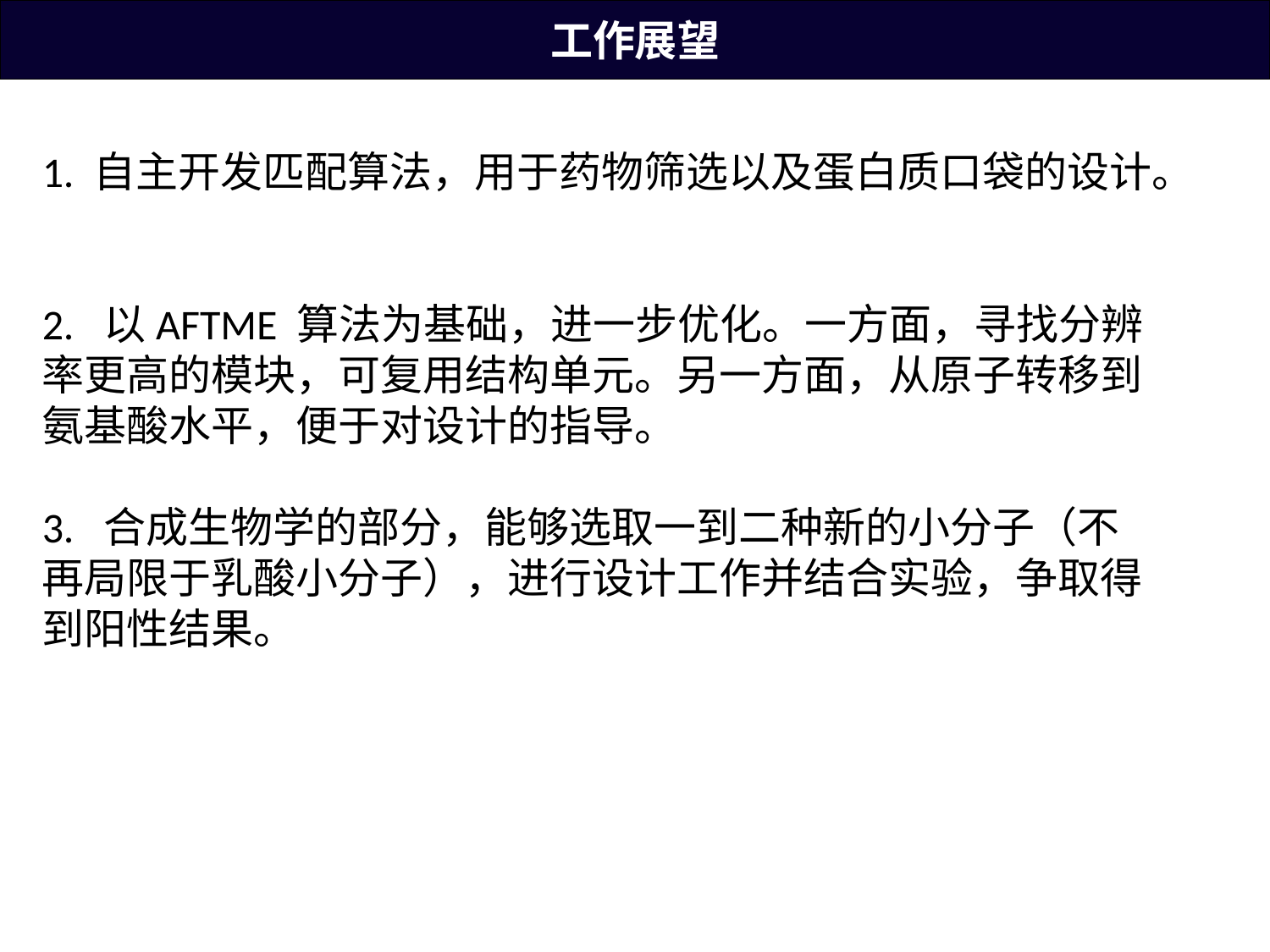

工作展望
1. 自主开发匹配算法，用于药物筛选以及蛋白质口袋的设计。

2.  以AFTME 算法为基础，进一步优化。一方面，寻找分辨率更高的模块，可复用结构单元。另一方面，从原子转移到氨基酸水平，便于对设计的指导。

3.  合成生物学的部分，能够选取一到二种新的小分子（不再局限于乳酸小分子），进行设计工作并结合实验，争取得到阳性结果。